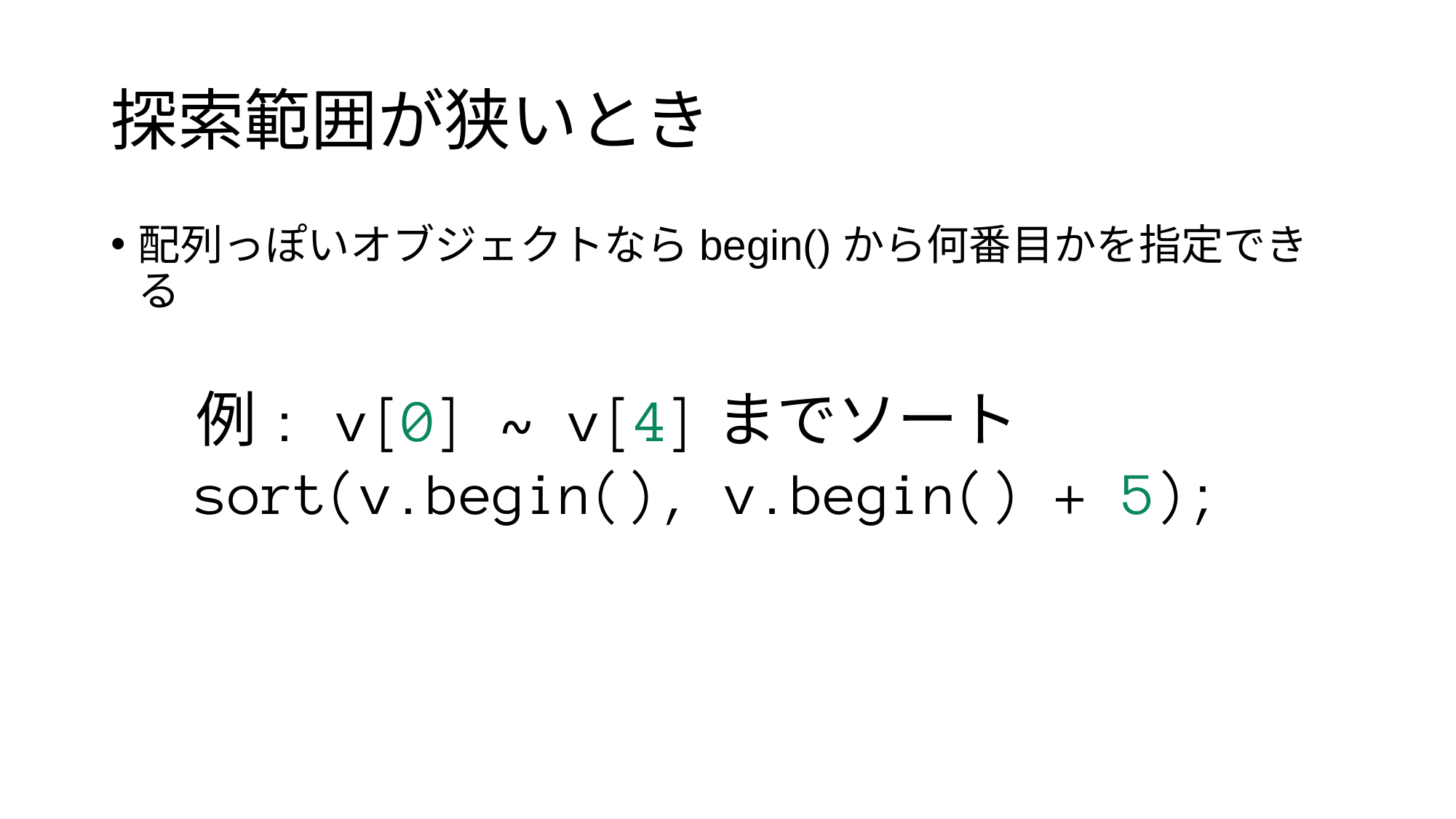

# 探索範囲が狭いとき
配列っぽいオブジェクトならbegin()から何番目かを指定できる
例: v[0] ~ v[4]までソート
sort(v.begin(), v.begin() + 5);